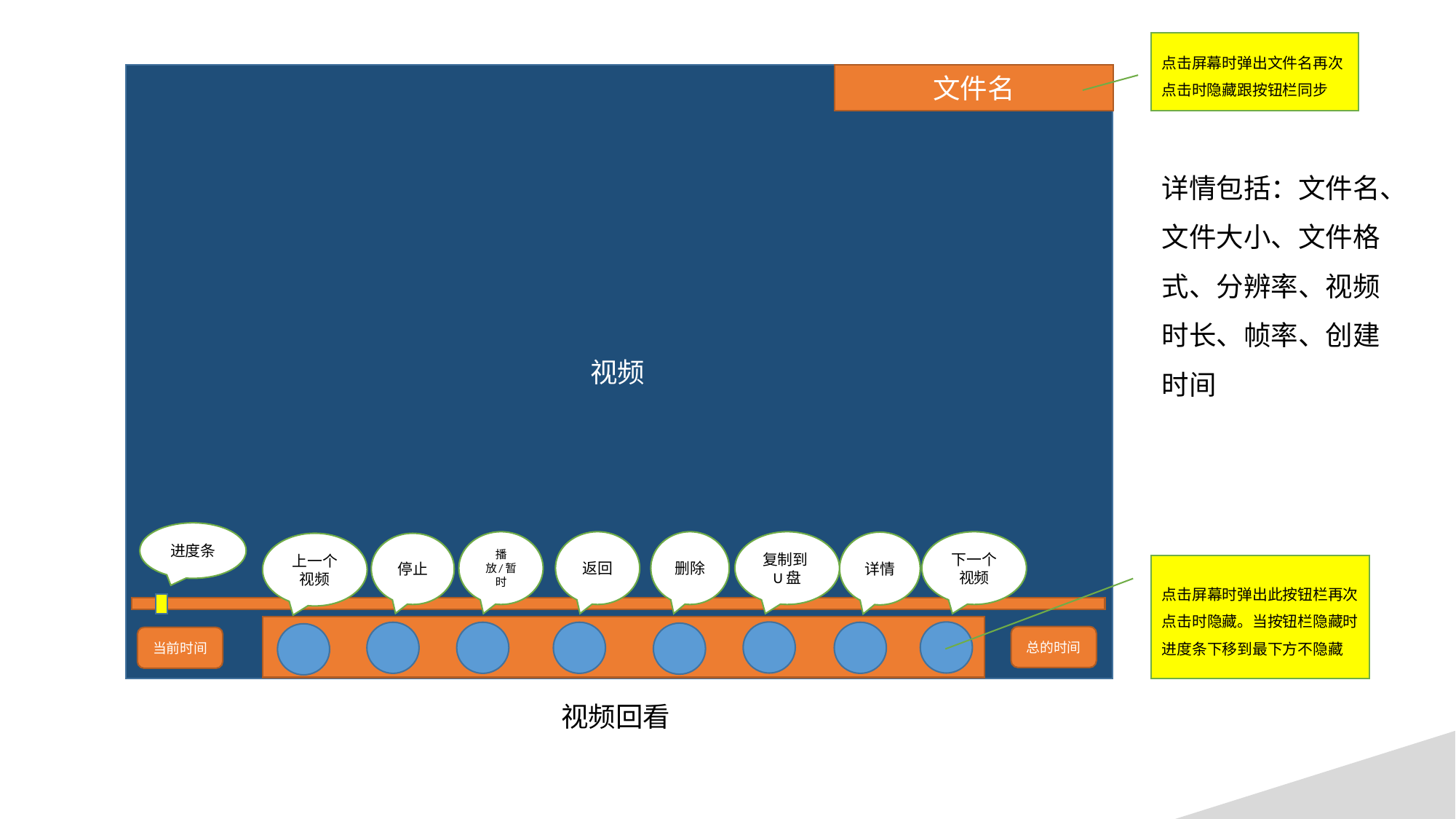

点击屏幕时弹出文件名再次点击时隐藏跟按钮栏同步
文件名

详情包括：文件名、文件大小、文件格式、分辨率、视频时长、帧率、创建时间
视频
进度条
播放/暂时
返回
删除
复制到U盘
下一个视频
详情
上一个视频
停止
点击屏幕时弹出此按钮栏再次点击时隐藏。当按钮栏隐藏时进度条下移到最下方不隐藏

总的时间
当前时间
视频回看